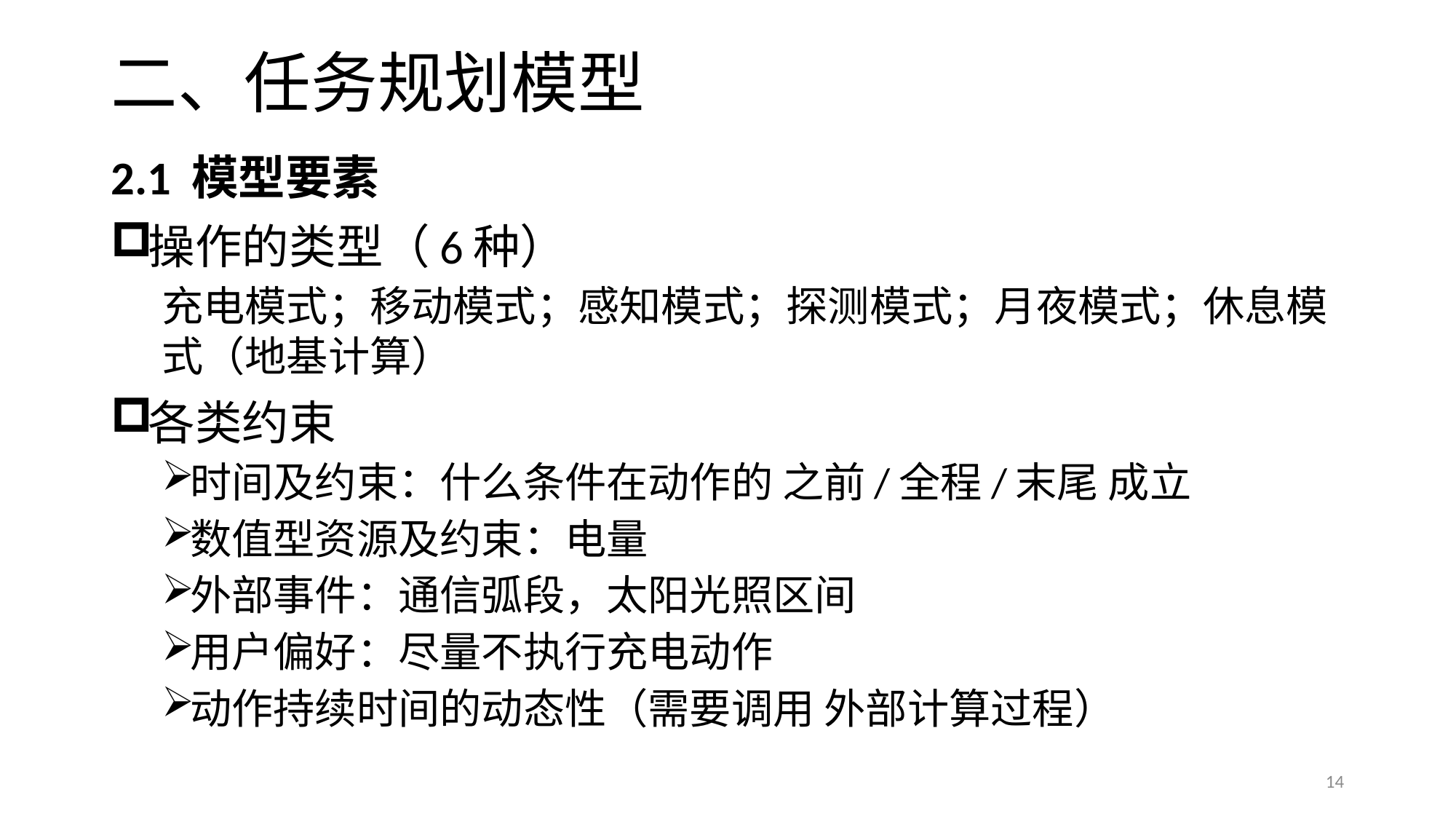

# 二、任务规划模型
2.1 模型要素
操作的类型（6种）
充电模式；移动模式；感知模式；探测模式；月夜模式；休息模式（地基计算）
各类约束
时间及约束：什么条件在动作的 之前/全程/末尾 成立
数值型资源及约束：电量
外部事件：通信弧段，太阳光照区间
用户偏好：尽量不执行充电动作
动作持续时间的动态性（需要调用 外部计算过程）
14